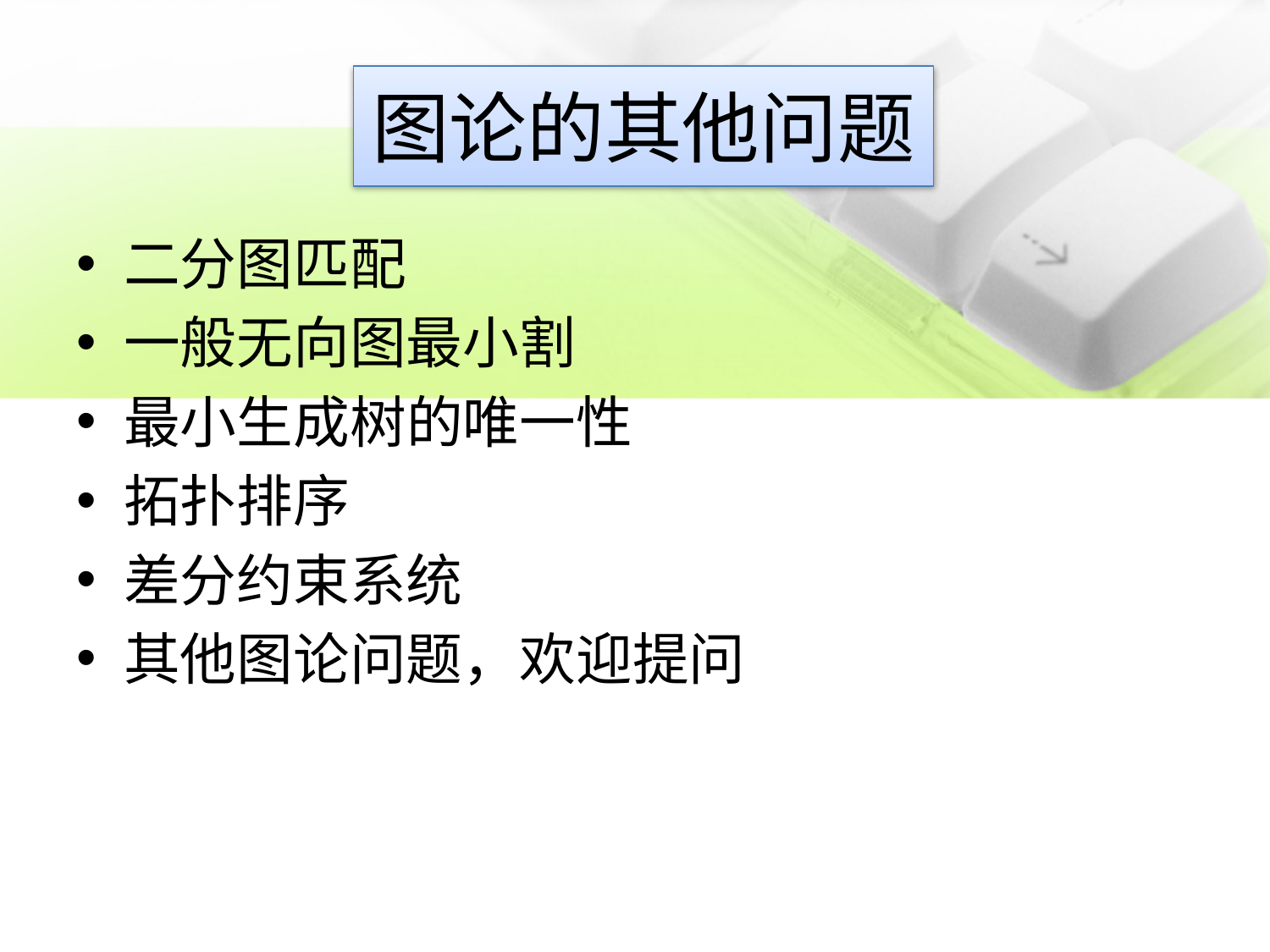

图论的其他问题
二分图匹配
一般无向图最小割
最小生成树的唯一性
拓扑排序
差分约束系统
其他图论问题，欢迎提问